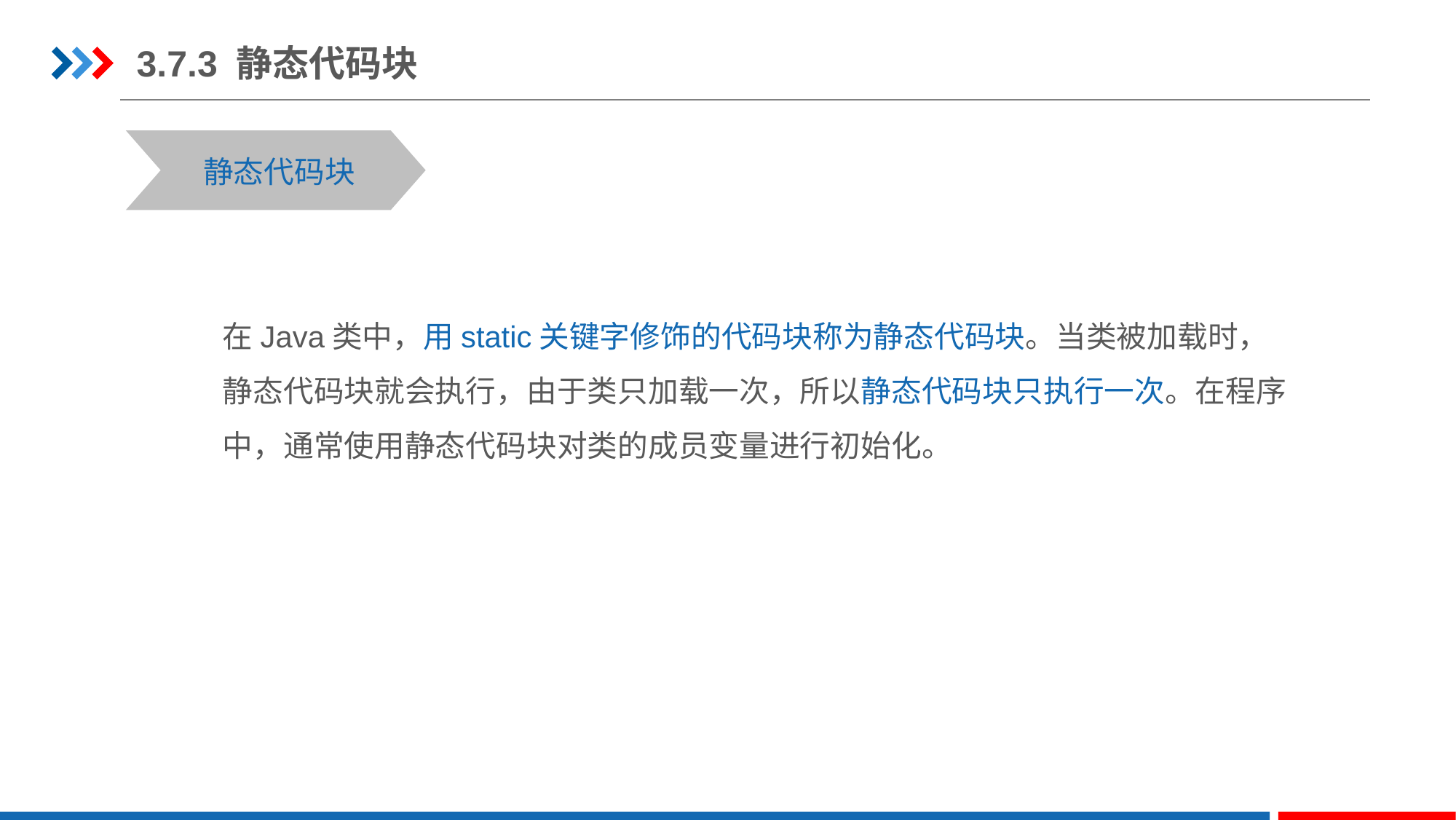

3.7.3 静态代码块

静态代码块
在Java类中，用static关键字修饰的代码块称为静态代码块。当类被加载时，静态代码块就会执行，由于类只加载一次，所以静态代码块只执行一次。在程序中，通常使用静态代码块对类的成员变量进行初始化。